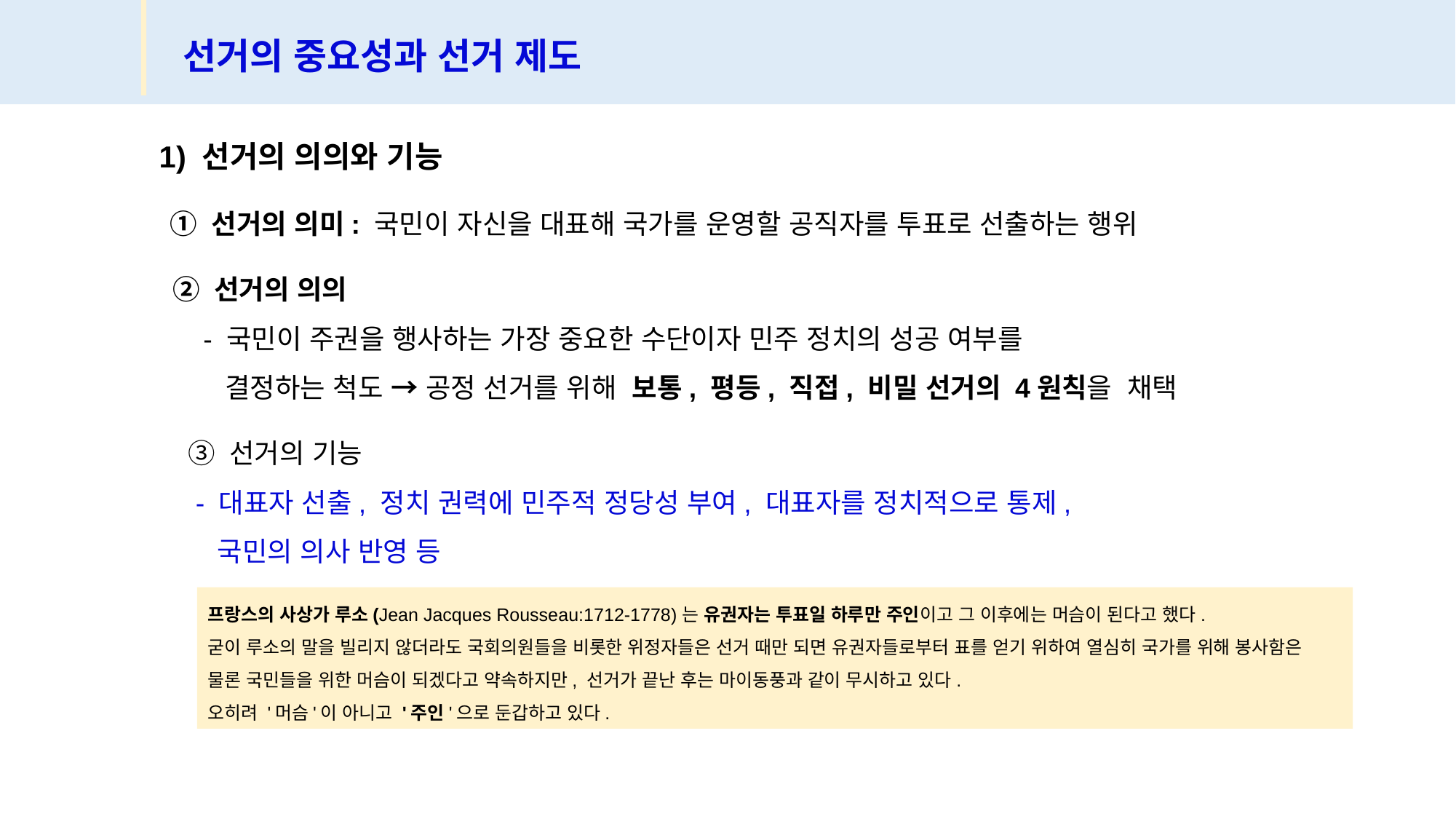

선거의 중요성과 선거 제도
 1) 선거의 의의와 기능
   ① 선거의 의미: 국민이 자신을 대표해 국가를 운영할 공직자를 투표로 선출하는 행위
   ② 선거의 의의
       - 국민이 주권을 행사하는 가장 중요한 수단이자 민주 정치의 성공 여부를
         결정하는 척도 → 공정 선거를 위해  보통, 평등, 직접, 비밀 선거의 4원칙을  채택
     ③ 선거의 기능
      - 대표자 선출, 정치 권력에 민주적 정당성 부여, 대표자를 정치적으로 통제,
        국민의 의사 반영 등
프랑스의 사상가 루소(Jean Jacques Rousseau:1712-1778)는 유권자는 투표일 하루만 주인이고 그 이후에는 머슴이 된다고 했다.
굳이 루소의 말을 빌리지 않더라도 국회의원들을 비롯한 위정자들은 선거 때만 되면 유권자들로부터 표를 얻기 위하여 열심히 국가를 위해 봉사함은 물론 국민들을 위한 머슴이 되겠다고 약속하지만, 선거가 끝난 후는 마이동풍과 같이 무시하고 있다.
오히려 '머슴'이 아니고 '주인'으로 둔갑하고 있다.